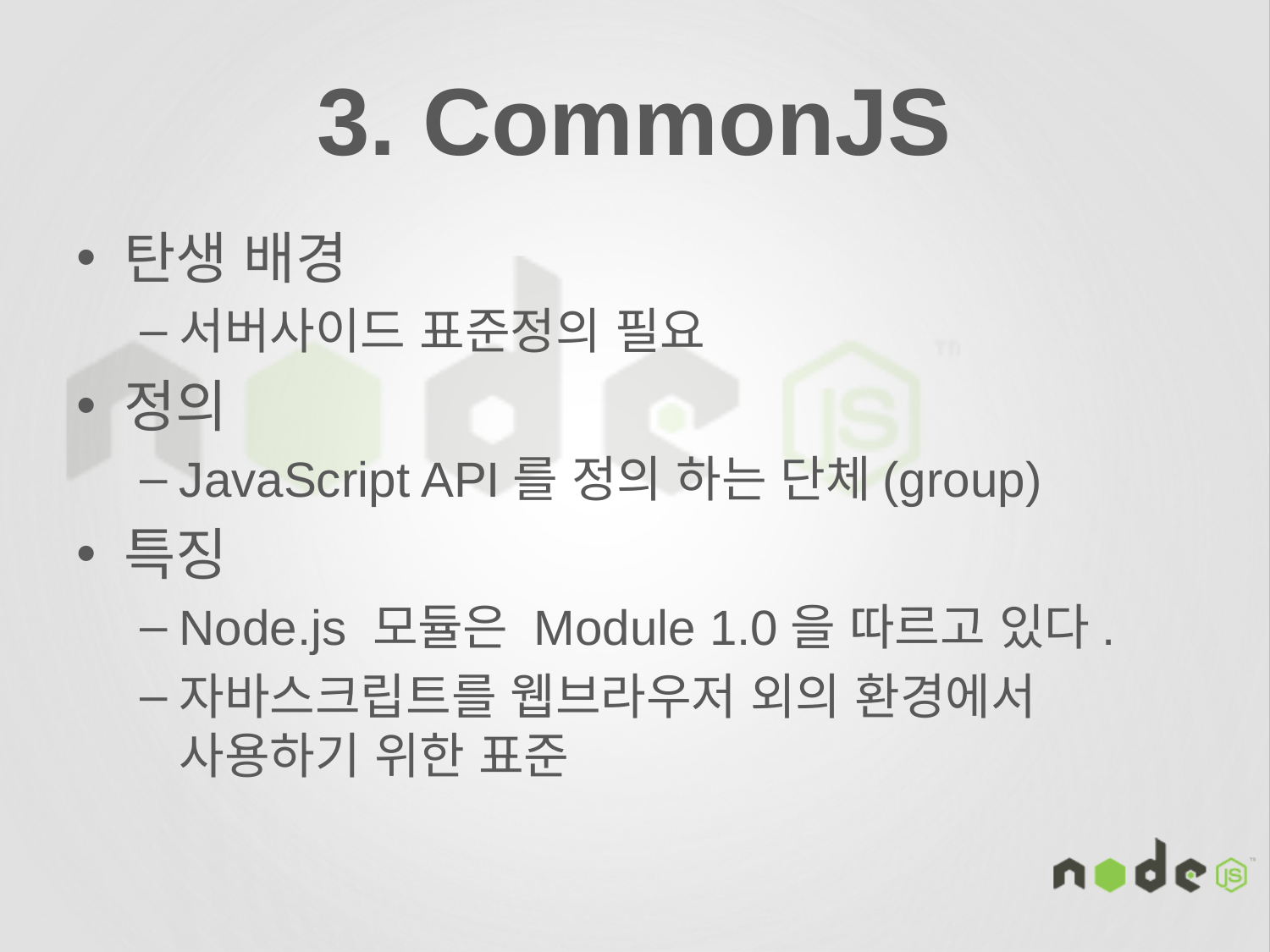

# 3. CommonJS
탄생 배경
서버사이드 표준정의 필요
정의
JavaScript API를 정의 하는 단체(group)
특징
Node.js 모듈은 Module 1.0을 따르고 있다.
자바스크립트를 웹브라우저 외의 환경에서 사용하기 위한 표준